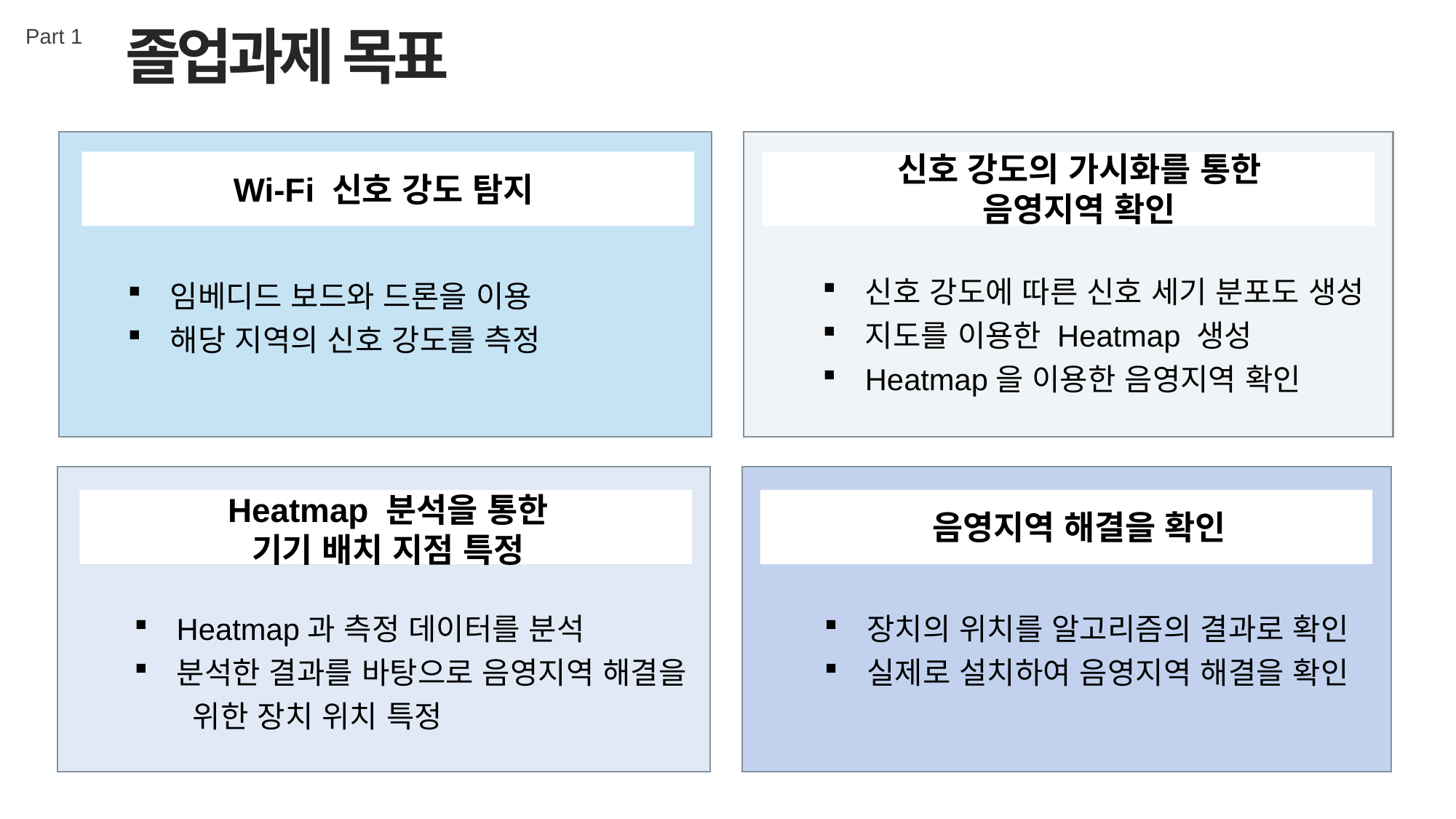

졸업과제 목표
Part 1

신호 강도의 가시화를 통한 음영지역 확인

Wi-Fi 신호 강도 탐지
신호 강도에 따른 신호 세기 분포도 생성
지도를 이용한 Heatmap 생성
Heatmap을 이용한 음영지역 확인
임베디드 보드와 드론을 이용
해당 지역의 신호 강도를 측정

Heatmap 분석을 통한 기기 배치 지점 특정

음영지역 해결을 확인
Heatmap과 측정 데이터를 분석
분석한 결과를 바탕으로 음영지역 해결을
      위한 장치 위치 특정
장치의 위치를 알고리즘의 결과로 확인
실제로 설치하여 음영지역 해결을 확인